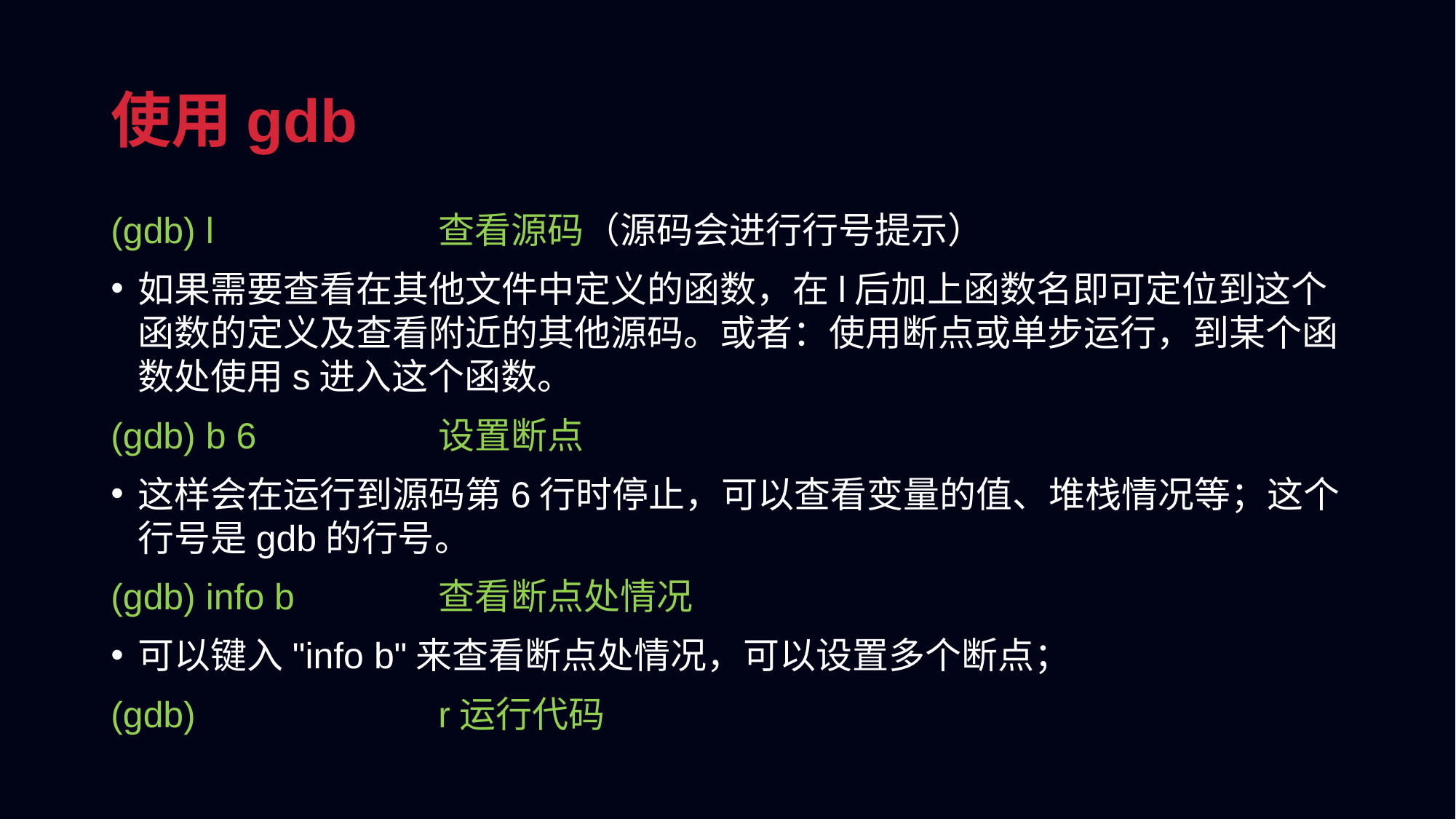

使用gdb
(gdb) l			查看源码（源码会进行行号提示）
如果需要查看在其他文件中定义的函数，在l后加上函数名即可定位到这个函数的定义及查看附近的其他源码。或者：使用断点或单步运行，到某个函数处使用s进入这个函数。
(gdb) b 6		设置断点
这样会在运行到源码第6行时停止，可以查看变量的值、堆栈情况等；这个行号是gdb的行号。
(gdb) info b		查看断点处情况
可以键入"info b"来查看断点处情况，可以设置多个断点；
(gdb) 			r运行代码